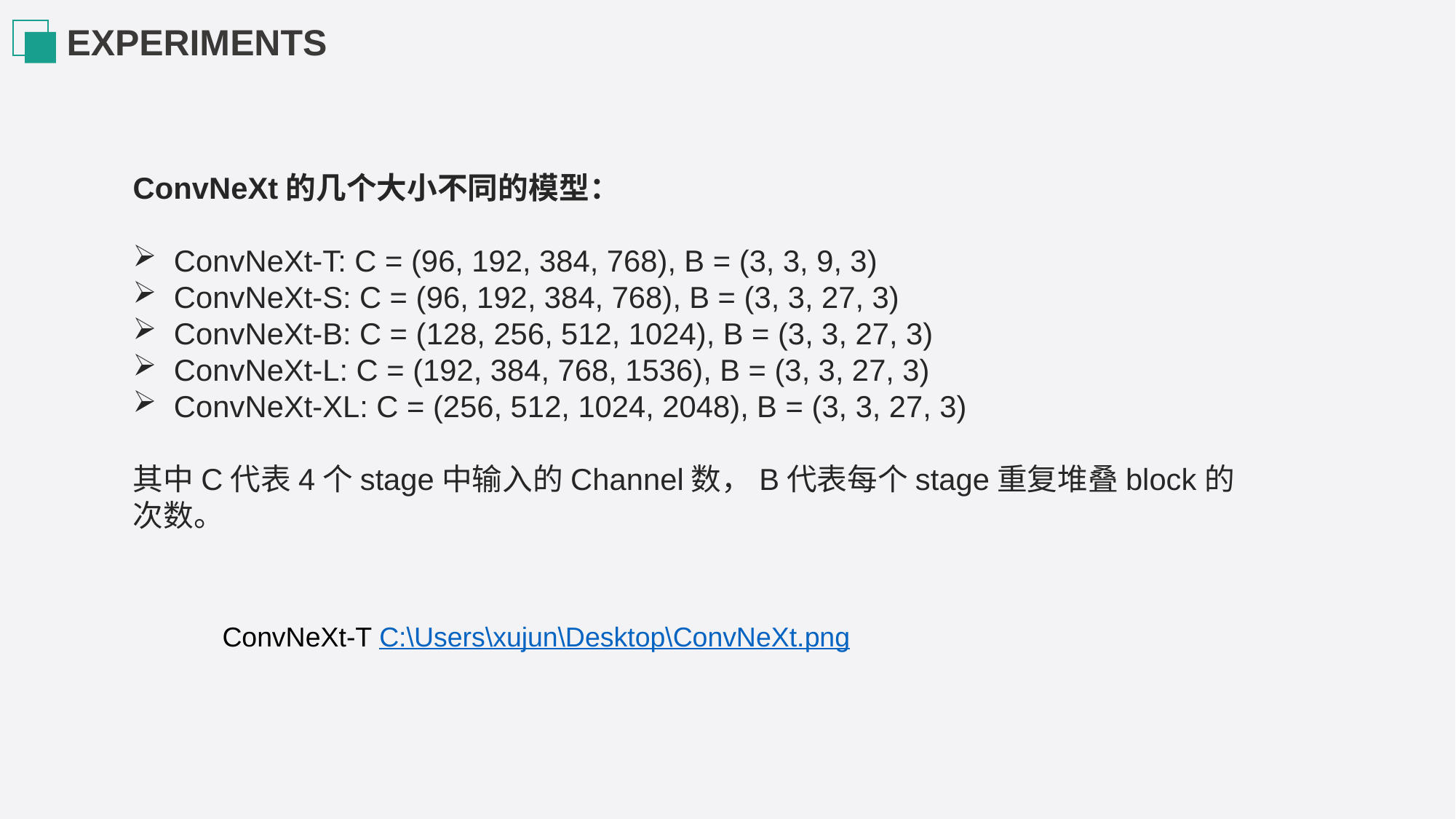

EXPERIMENTS
ConvNeXt的几个大小不同的模型：

ConvNeXt-T: C = (96, 192, 384, 768), B = (3, 3, 9, 3)
ConvNeXt-S: C = (96, 192, 384, 768), B = (3, 3, 27, 3)
ConvNeXt-B: C = (128, 256, 512, 1024), B = (3, 3, 27, 3)
ConvNeXt-L: C = (192, 384, 768, 1536), B = (3, 3, 27, 3)
ConvNeXt-XL: C = (256, 512, 1024, 2048), B = (3, 3, 27, 3)

其中C代表4个stage中输入的Channel数，B代表每个stage重复堆叠block的次数。
ConvNeXt-T C:\Users\xujun\Desktop\ConvNeXt.png